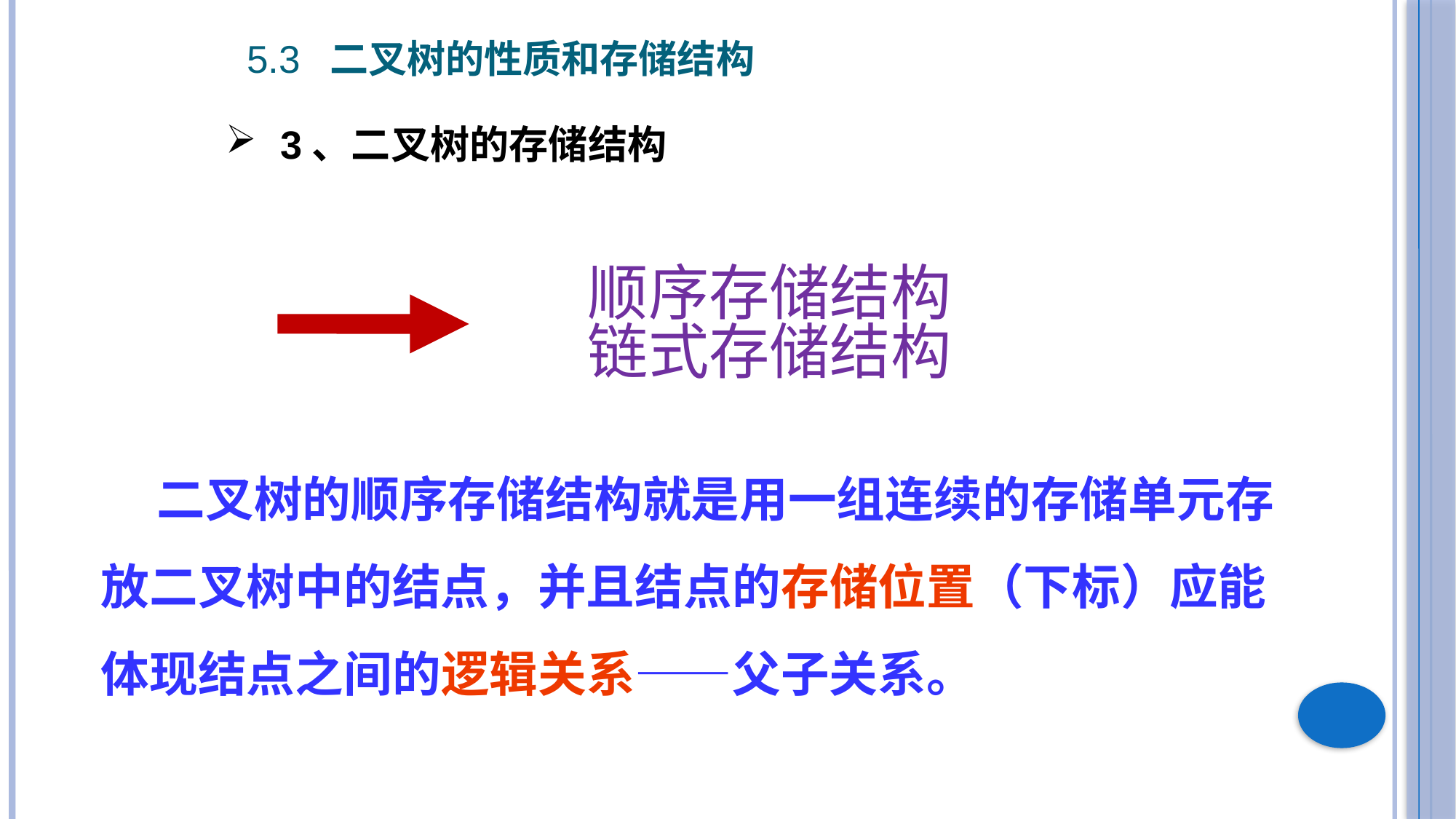

5.3  二叉树的性质和存储结构
3、二叉树的存储结构
顺序存储结构
链式存储结构

    二叉树的顺序存储结构就是用一组连续的存储单元存放二叉树中的结点，并且结点的存储位置（下标）应能体现结点之间的逻辑关系——父子关系。